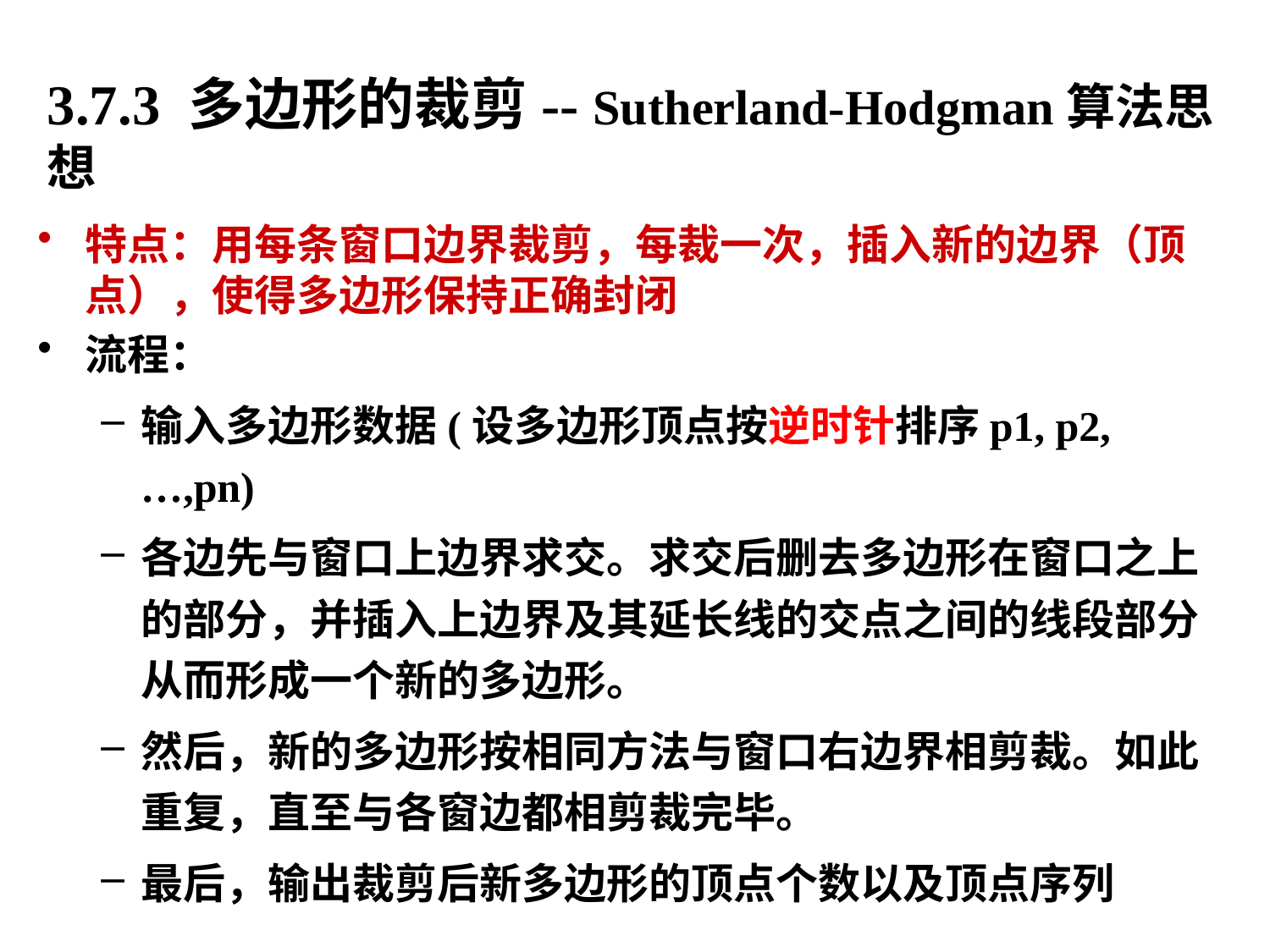

3.7.3 多边形的裁剪-- Sutherland-Hodgman算法思想
特点：用每条窗口边界裁剪，每裁一次，插入新的边界（顶点），使得多边形保持正确封闭
流程：
输入多边形数据(设多边形顶点按逆时针排序p1, p2, …,pn)
各边先与窗口上边界求交。求交后删去多边形在窗口之上的部分，并插入上边界及其延长线的交点之间的线段部分从而形成一个新的多边形。
然后，新的多边形按相同方法与窗口右边界相剪裁。如此重复，直至与各窗边都相剪裁完毕。
最后，输出裁剪后新多边形的顶点个数以及顶点序列